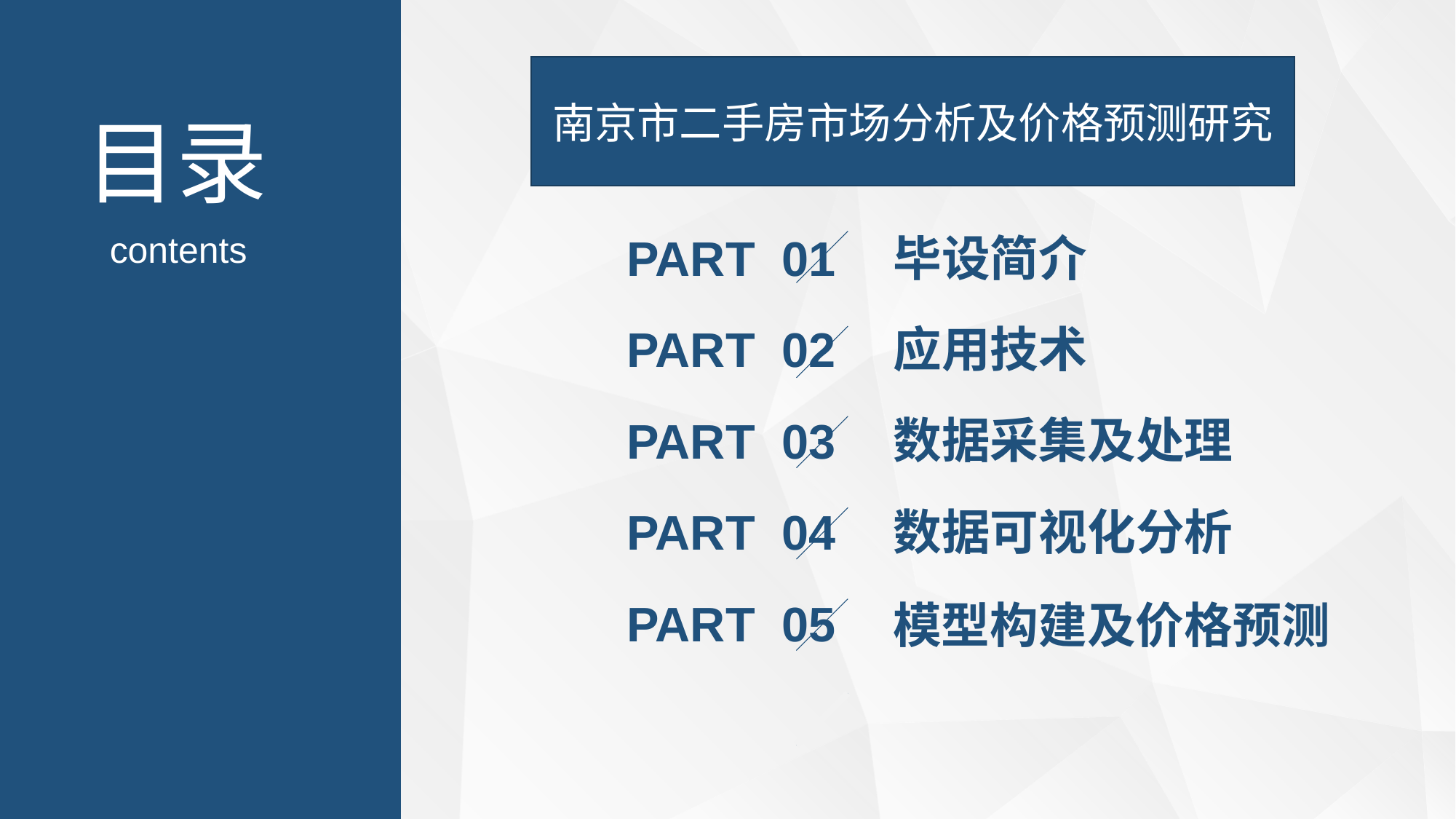

南京市二手房市场分析及价格预测研究
PART  01
毕设简介
应用技术
PART  02
数据采集及处理
PART  03

PART  04

数据可视化分析
PART  05

模型构建及价格预测